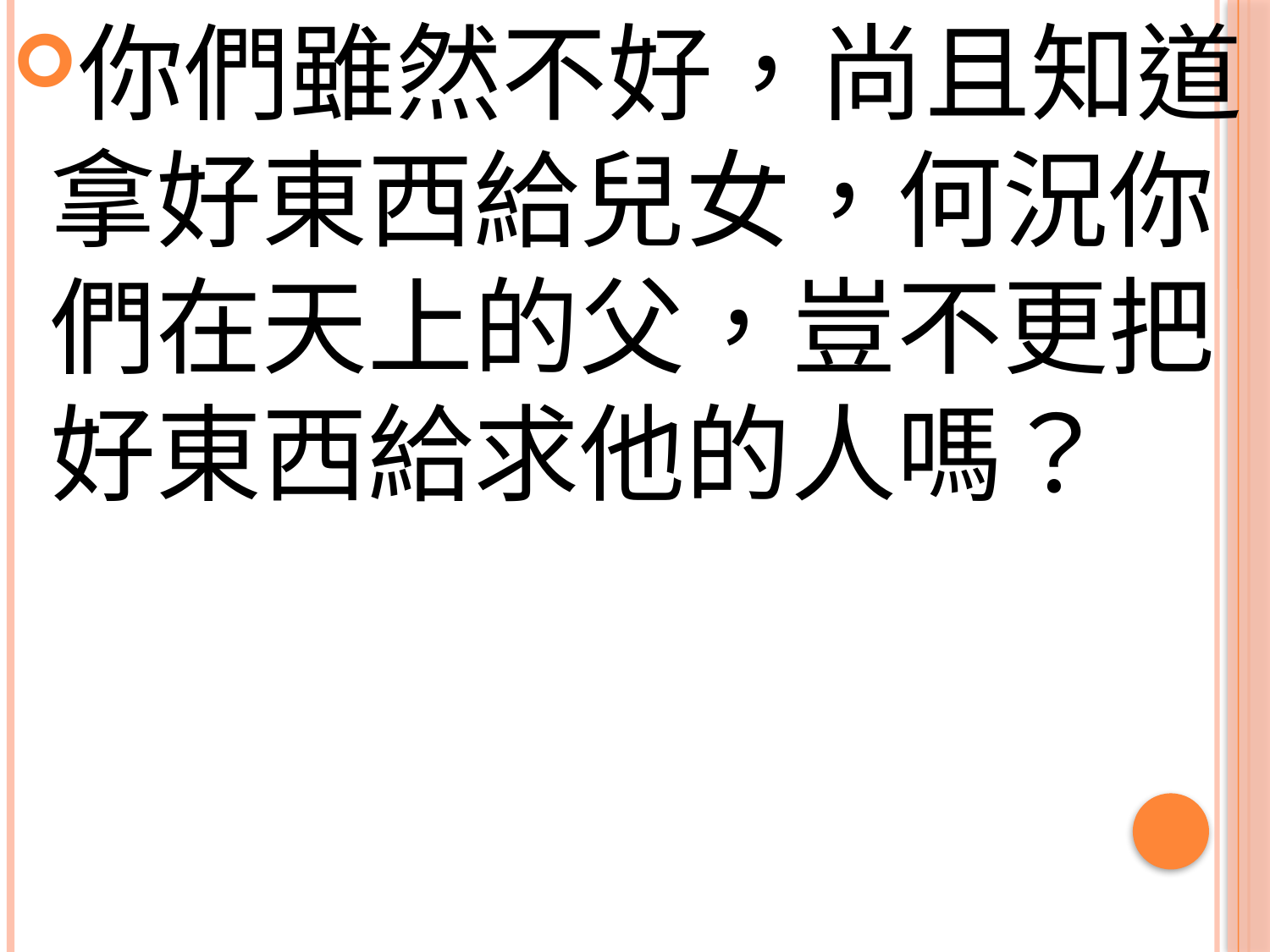

你們雖然不好，尚且知道拿好東西給兒女，何況你們在天上的父，豈不更把好東西給求他的人嗎？